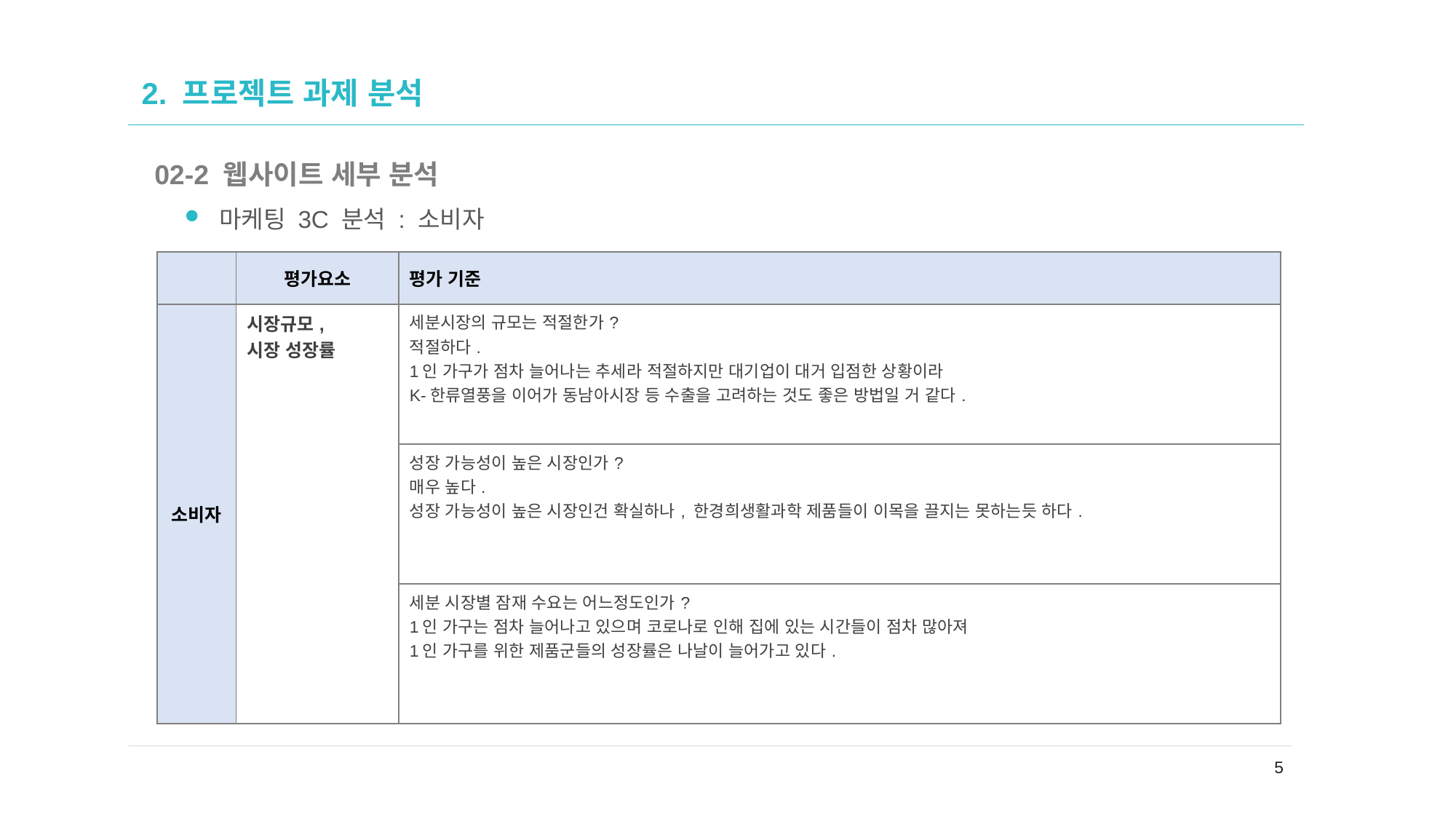

02
# 2. 프로젝트 과제 분석
02-2 웹사이트 세부 분석
마케팅 3C 분석 : 소비자

|  | 평가요소 | 평가 기준 |
| --- | --- | --- |
| 소비자 | 시장규모, 시장 성장률 | 세분시장의 규모는 적절한가? 적절하다. 1인 가구가 점차 늘어나는 추세라 적절하지만 대기업이 대거 입점한 상황이라 K-한류열풍을 이어가 동남아시장 등 수출을 고려하는 것도 좋은 방법일 거 같다. |
|  |  | 성장 가능성이 높은 시장인가? 매우 높다. 성장 가능성이 높은 시장인건 확실하나, 한경희생활과학 제품들이 이목을 끌지는 못하는듯 하다. |
|  |  | 세분 시장별 잠재 수요는 어느정도인가? 1인 가구는 점차 늘어나고 있으며 코로나로 인해 집에 있는 시간들이 점차 많아져 1인 가구를 위한 제품군들의 성장률은 나날이 늘어가고 있다. |
5